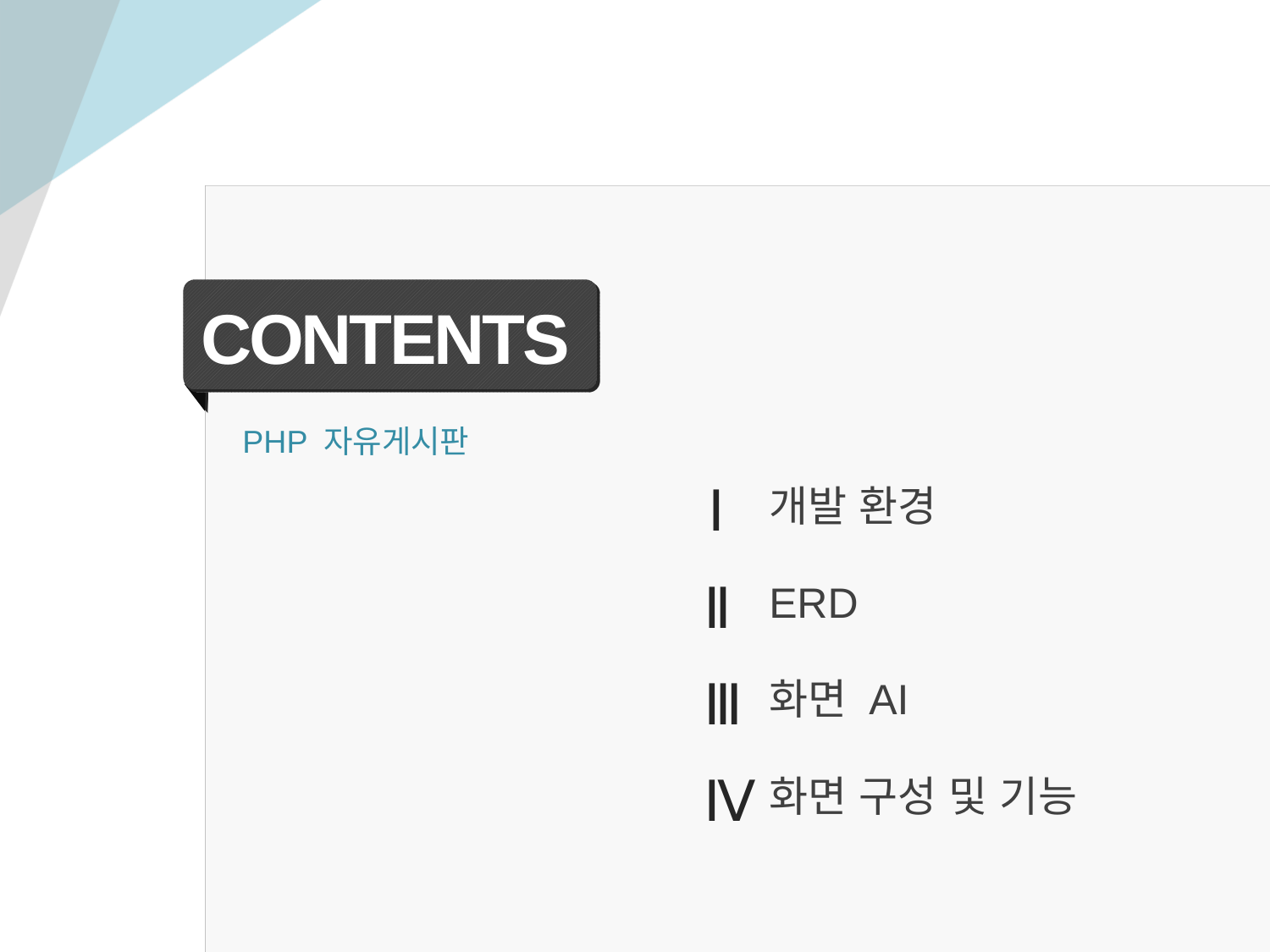

CONTENTS

PHP 자유게시판
개발 환경
Ⅰ
ERD
Ⅱ
화면 AI
Ⅲ
화면 구성 및 기능
Ⅳ